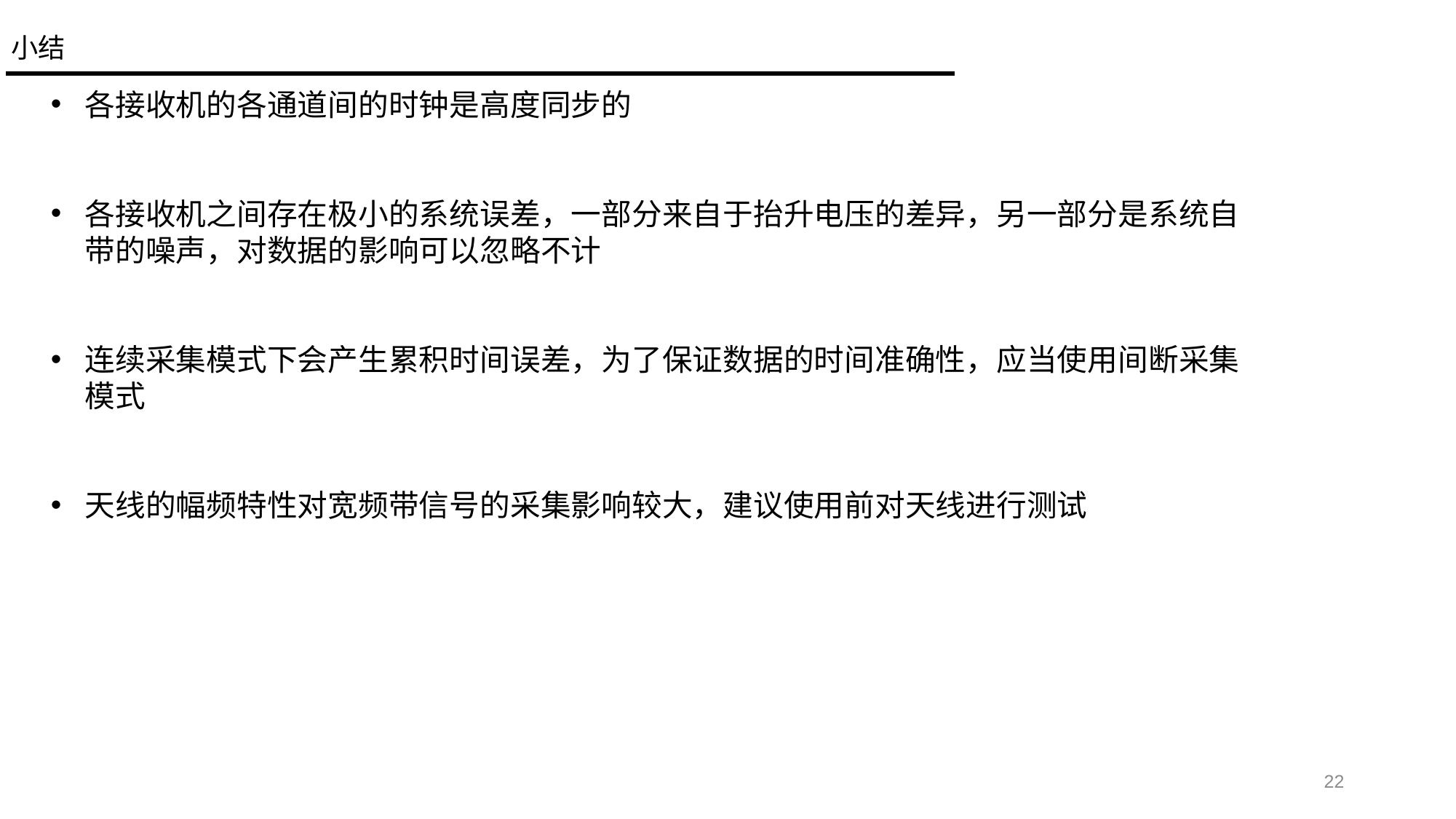

# 小结
各接收机的各通道间的时钟是高度同步的

各接收机之间存在极小的系统误差，一部分来自于抬升电压的差异，另一部分是系统自带的噪声，对数据的影响可以忽略不计

连续采集模式下会产生累积时间误差，为了保证数据的时间准确性，应当使用间断采集模式

天线的幅频特性对宽频带信号的采集影响较大，建议使用前对天线进行测试

22